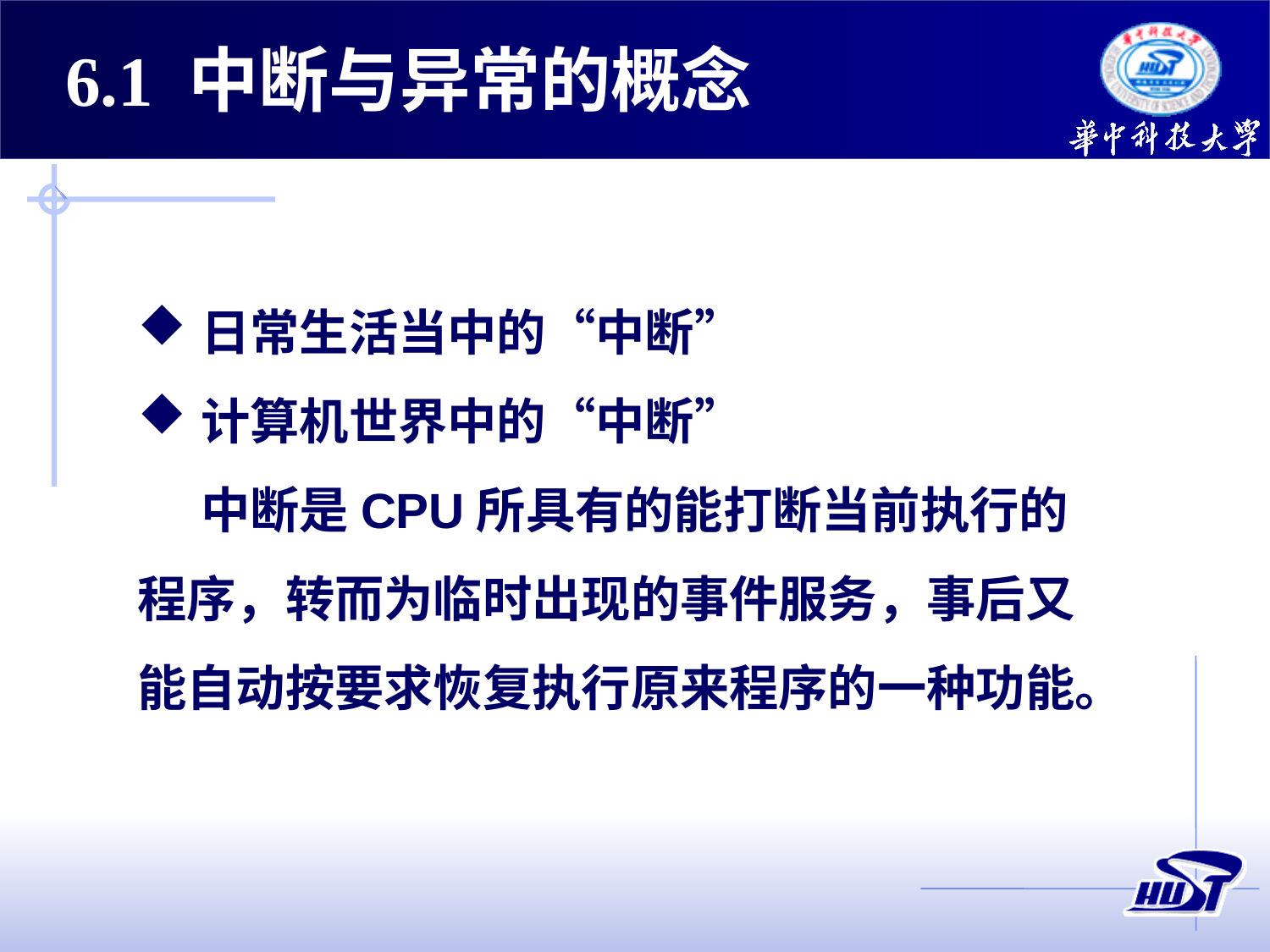

# 6.1 中断与异常的概念
日常生活当中的“中断”
计算机世界中的“中断”
中断是CPU所具有的能打断当前执行的程序，转而为临时出现的事件服务，事后又能自动按要求恢复执行原来程序的一种功能。